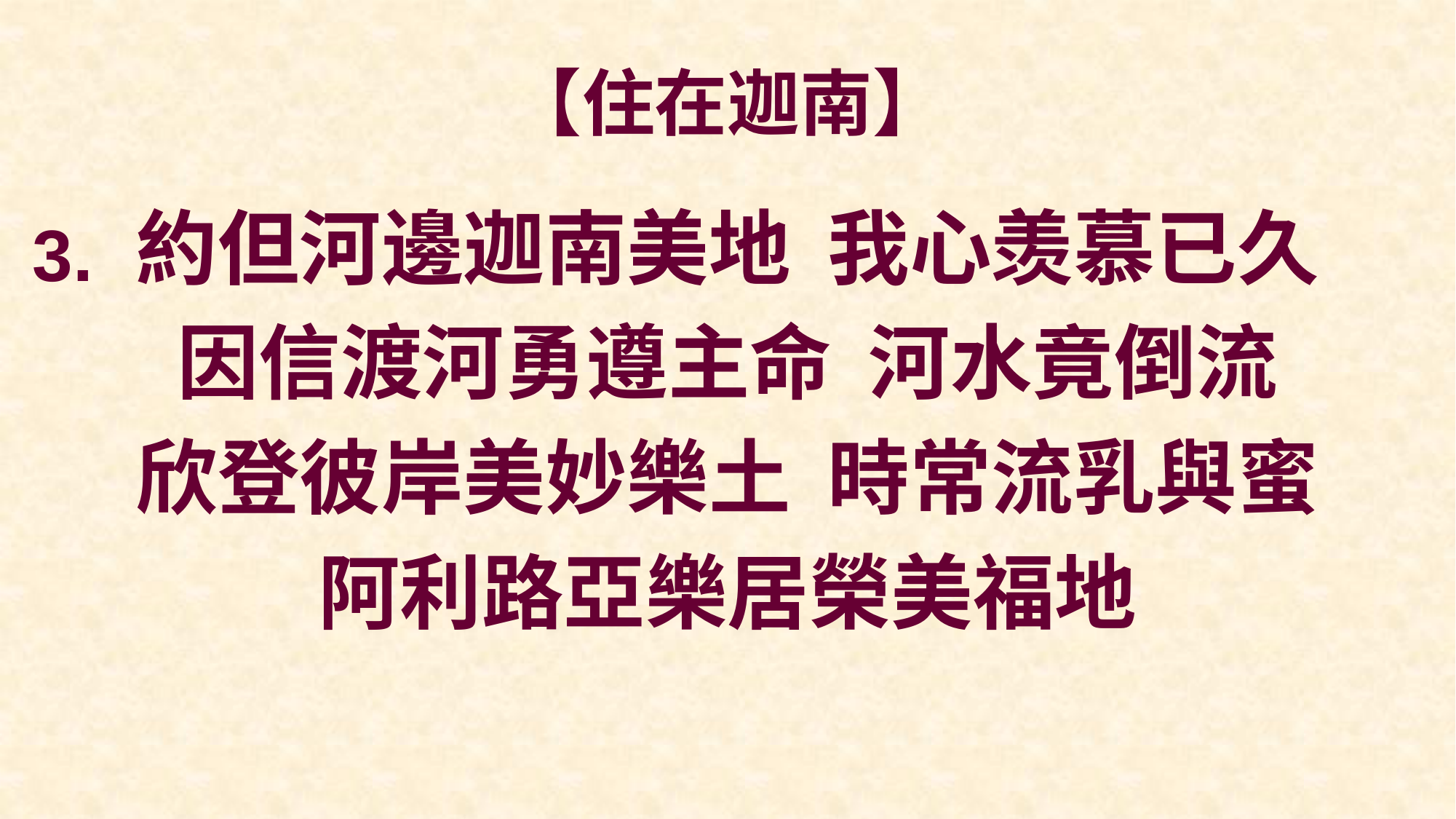

# 【住在迦南】
約但河邊迦南美地  我心羡慕已久
因信渡河勇遵主命  河水竟倒流
欣登彼岸美妙樂土  時常流乳與蜜
阿利路亞樂居榮美福地
3.